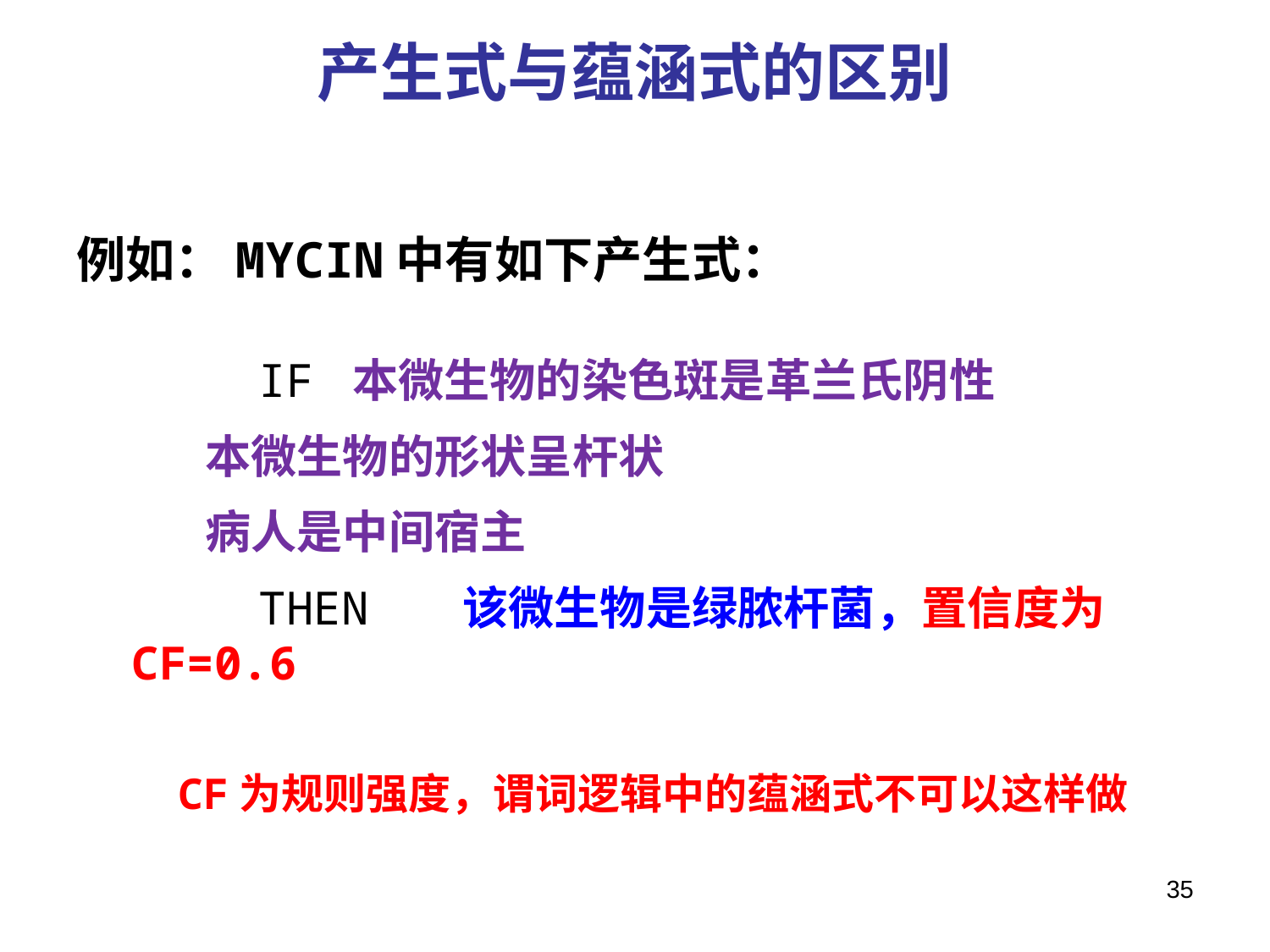

# 产生式与蕴涵式的区别
例如：MYCIN中有如下产生式：
	IF 本微生物的染色斑是革兰氏阴性
      本微生物的形状呈杆状
      病人是中间宿主
	THEN   该微生物是绿脓杆菌，置信度为CF=0.6

    CF为规则强度，谓词逻辑中的蕴涵式不可以这样做
35